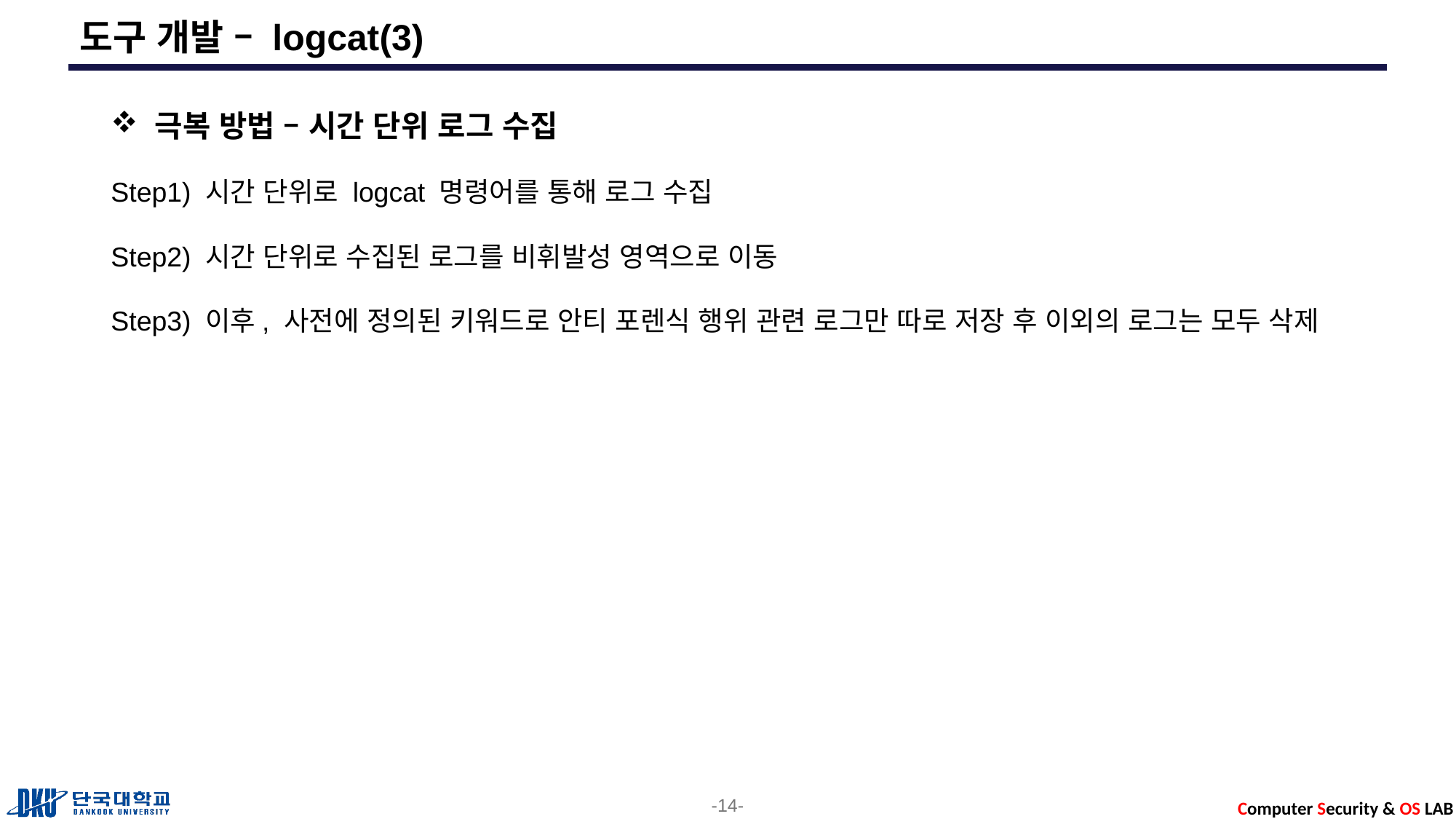

# 도구 개발 – logcat(3)
 극복 방법 – 시간 단위 로그 수집
Step1) 시간 단위로 logcat 명령어를 통해 로그 수집
Step2) 시간 단위로 수집된 로그를 비휘발성 영역으로 이동
Step3) 이후, 사전에 정의된 키워드로 안티 포렌식 행위 관련 로그만 따로 저장 후 이외의 로그는 모두 삭제

-14-